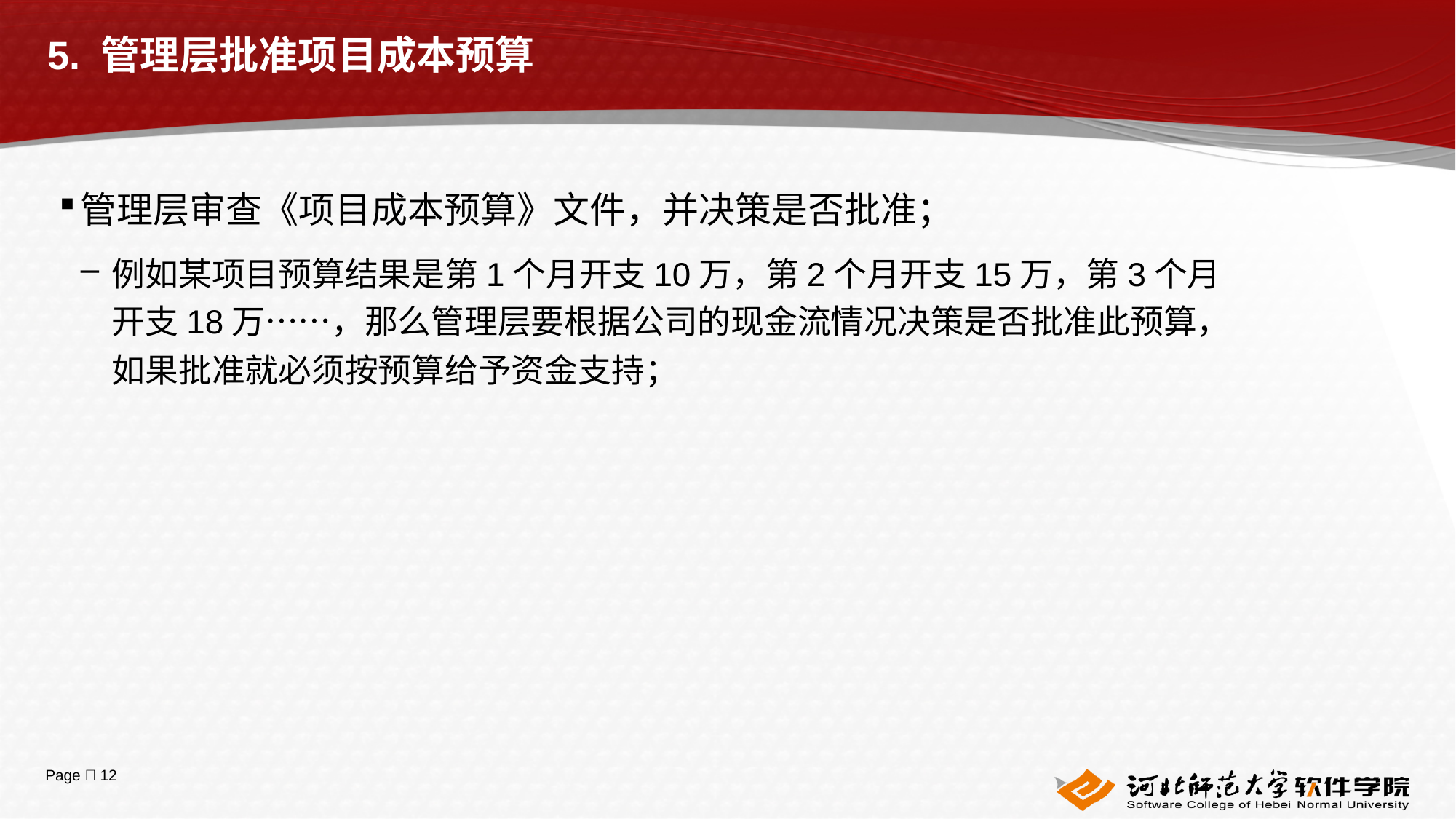

# 5. 管理层批准项目成本预算
管理层审查《项目成本预算》文件，并决策是否批准；
例如某项目预算结果是第1个月开支10万，第2个月开支15万，第3个月开支18万……，那么管理层要根据公司的现金流情况决策是否批准此预算，如果批准就必须按预算给予资金支持；